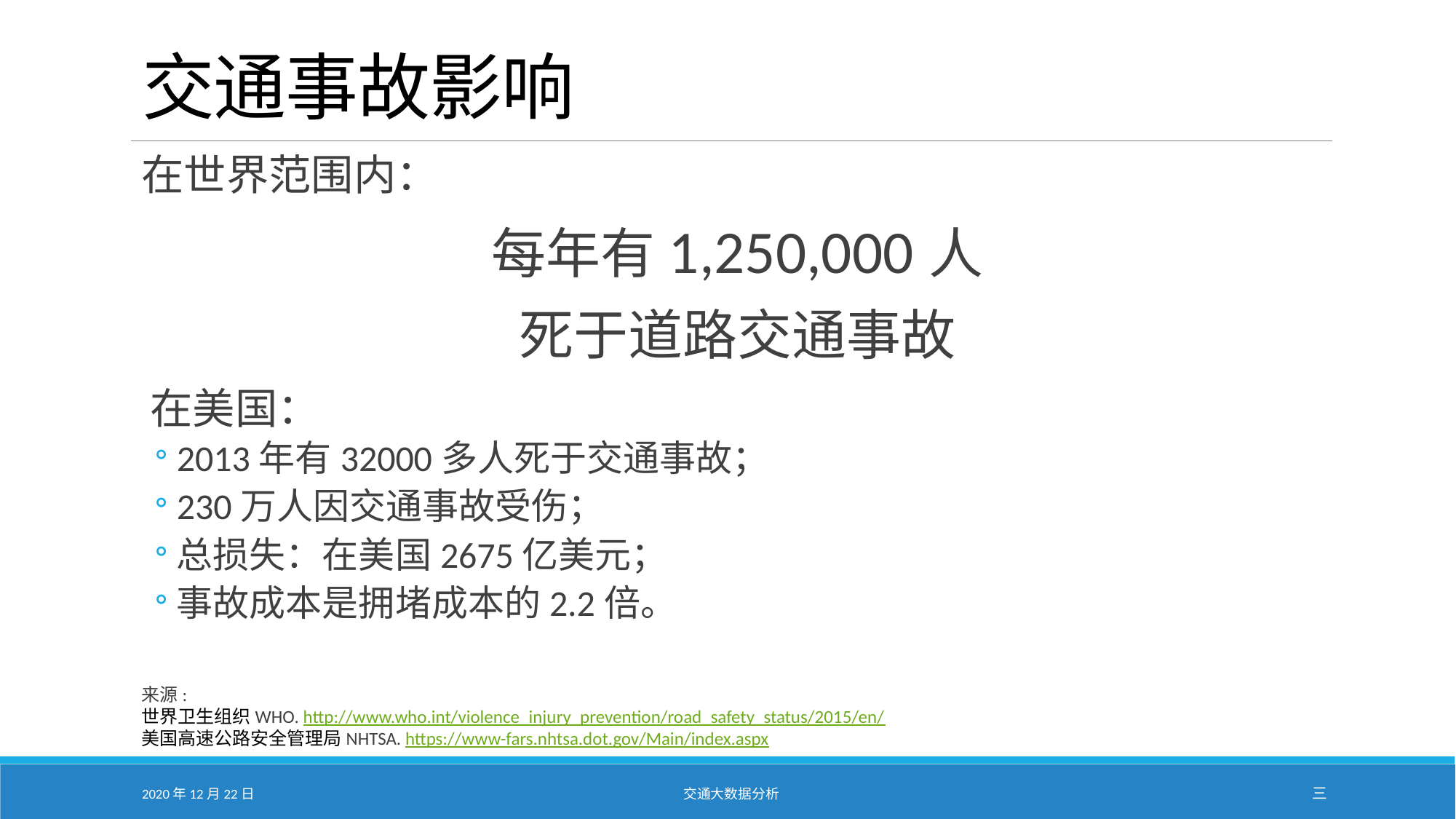

# 交通事故影响
在世界范围内：
每年有1,250,000人
死于道路交通事故
 在美国：
2013年有32000多人死于交通事故；
230万人因交通事故受伤；
总损失：在美国2675亿美元；
事故成本是拥堵成本的2.2倍。
来源:
世界卫生组织WHO. http://www.who.int/violence_injury_prevention/road_safety_status/2015/en/
美国高速公路安全管理局NHTSA. https://www-fars.nhtsa.dot.gov/Main/index.aspx
2020年12月22日
交通大数据分析
三